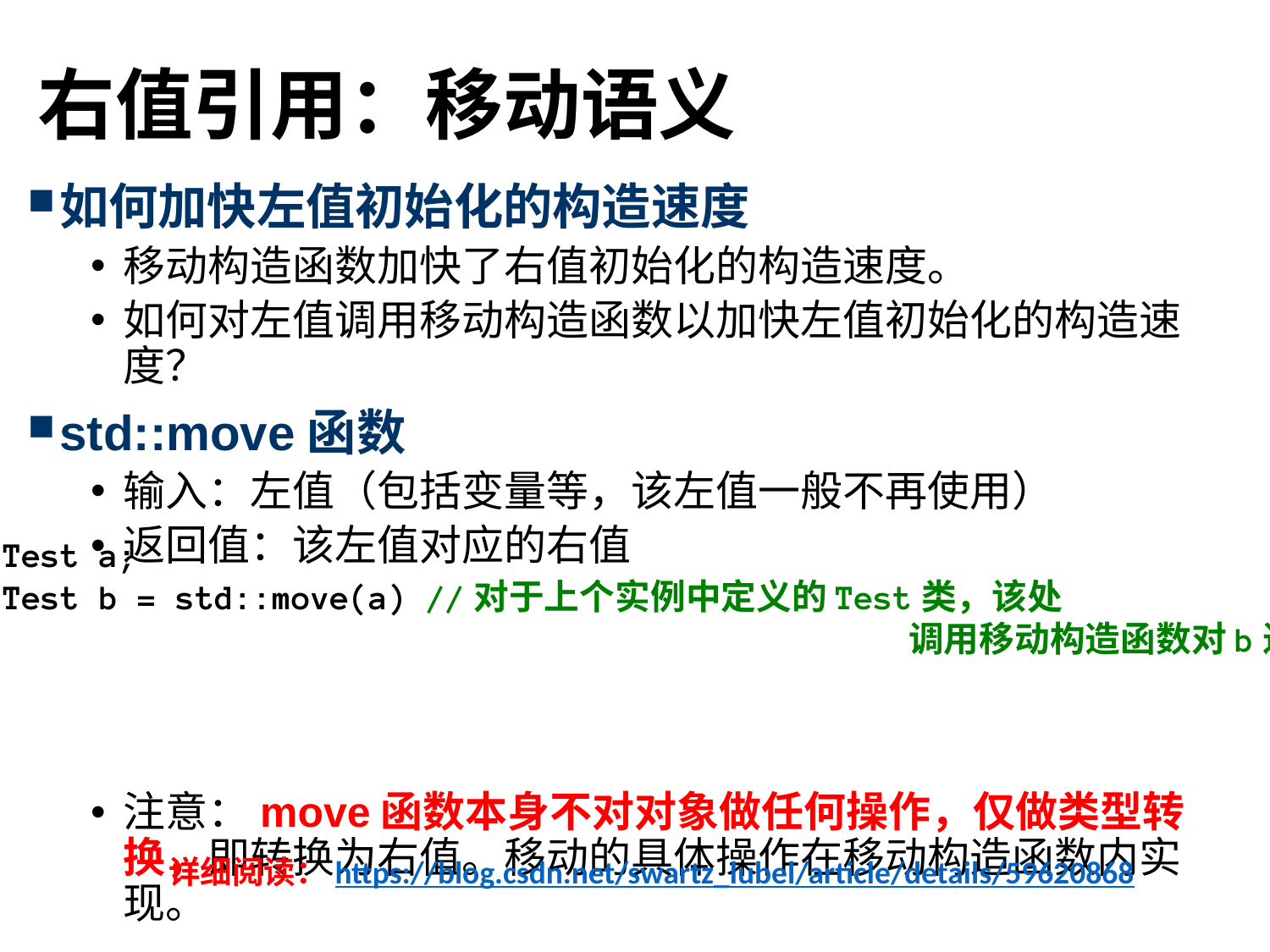

# 右值引用：移动语义
如何加快左值初始化的构造速度
移动构造函数加快了右值初始化的构造速度。
如何对左值调用移动构造函数以加快左值初始化的构造速度？
std::move函数
输入：左值（包括变量等，该左值一般不再使用）
返回值：该左值对应的右值

注意：move函数本身不对对象做任何操作，仅做类型转换，即转换为右值。移动的具体操作在移动构造函数内实现。

Test a;
Test b = std::move(a) //对于上个实例中定义的Test类，该处
							 调用移动构造函数对b进行初始化
详细阅读：https://blog.csdn.net/swartz_lubel/article/details/59620868